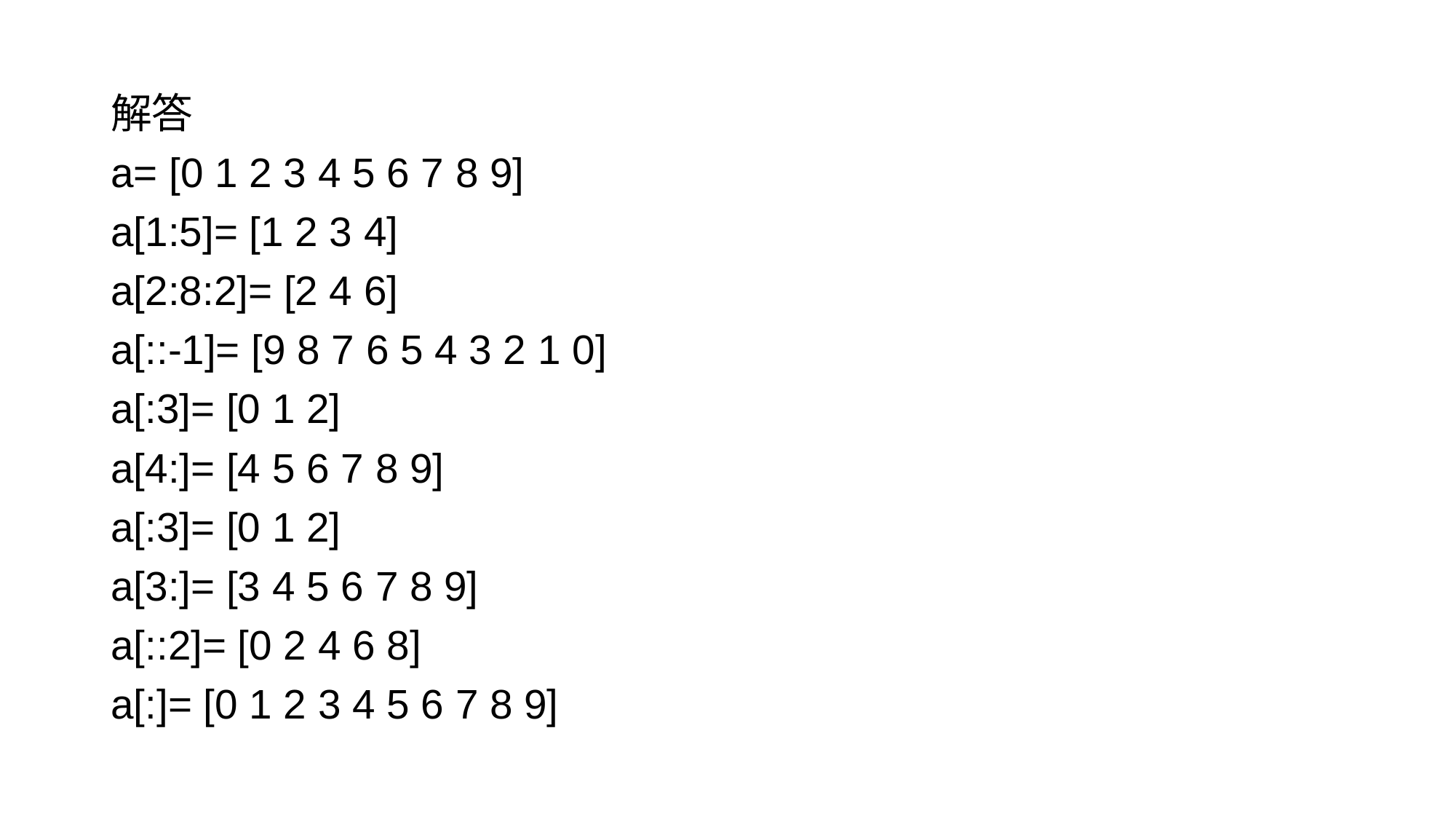

解答
a= [0 1 2 3 4 5 6 7 8 9]
a[1:5]= [1 2 3 4]
a[2:8:2]= [2 4 6]
a[::-1]= [9 8 7 6 5 4 3 2 1 0]
a[:3]= [0 1 2]
a[4:]= [4 5 6 7 8 9]
a[:3]= [0 1 2]
a[3:]= [3 4 5 6 7 8 9]
a[::2]= [0 2 4 6 8]
a[:]= [0 1 2 3 4 5 6 7 8 9]